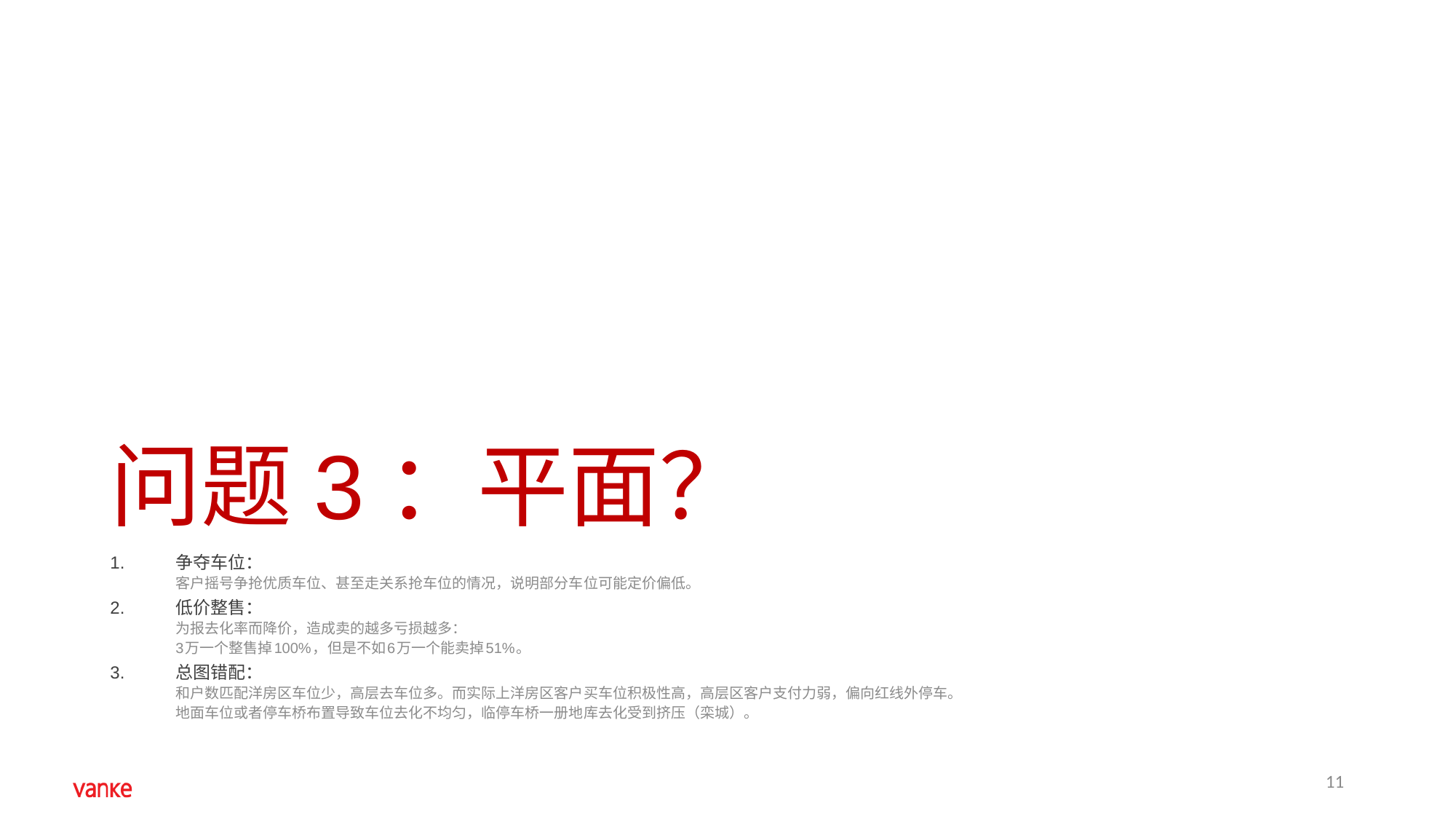

# 问题3：平面？
争夺车位：
客户摇号争抢优质车位、甚至走关系抢车位的情况，说明部分车位可能定价偏低。
低价整售：
为报去化率而降价，造成卖的越多亏损越多：
3万一个整售掉100%，但是不如6万一个能卖掉51%。
总图错配：
和户数匹配洋房区车位少，高层去车位多。而实际上洋房区客户买车位积极性高，高层区客户支付力弱，偏向红线外停车。
地面车位或者停车桥布置导致车位去化不均匀，临停车桥一册地库去化受到挤压（栾城）。